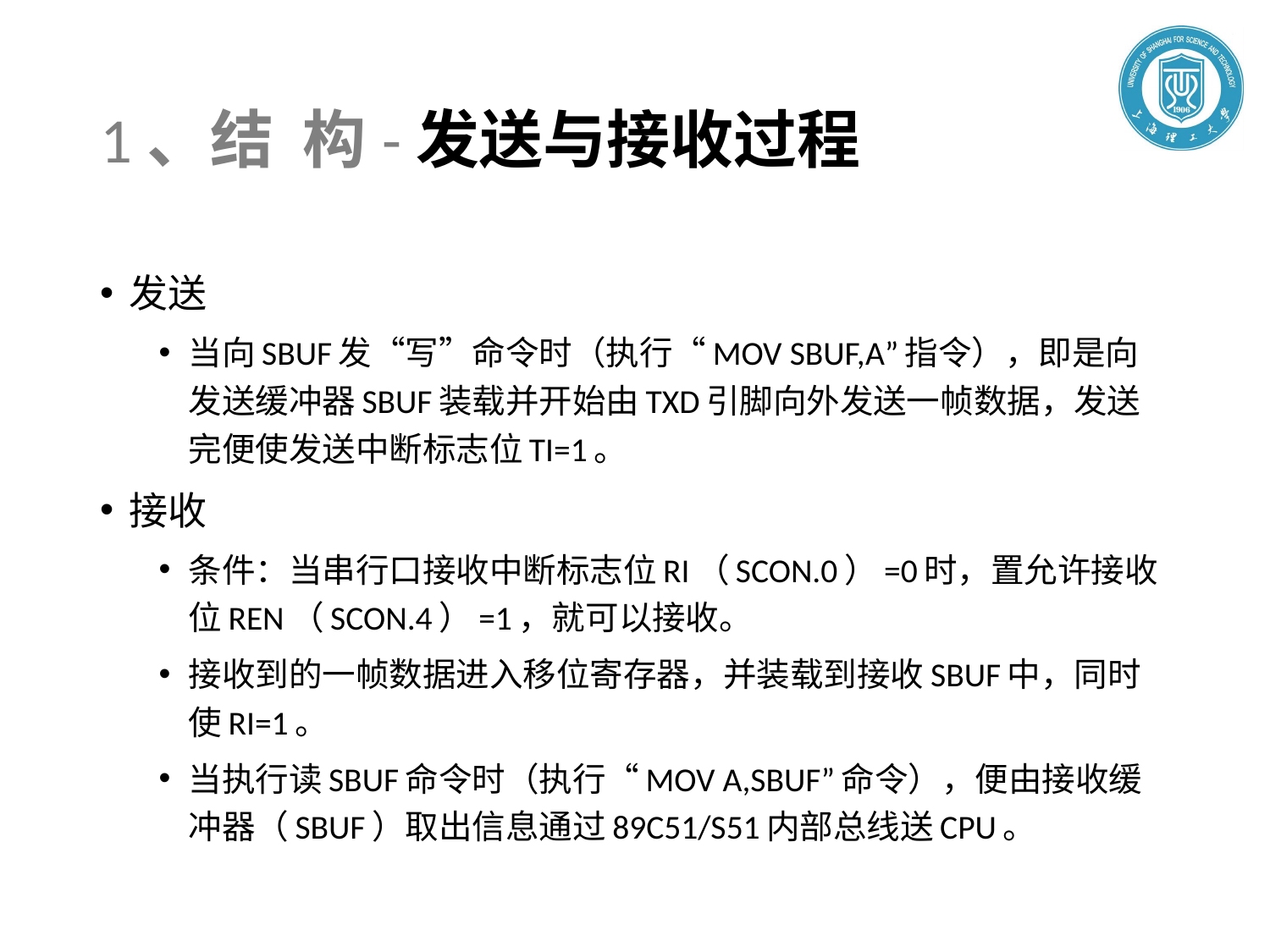

# 1、结  构-发送与接收过程
发送
当向SBUF发“写”命令时（执行“MOV SBUF,A”指令），即是向发送缓冲器SBUF装载并开始由TXD引脚向外发送一帧数据，发送完便使发送中断标志位TI=1。
接收
条件：当串行口接收中断标志位RI（SCON.0）=0时，置允许接收位REN（SCON.4）=1，就可以接收。
接收到的一帧数据进入移位寄存器，并装载到接收SBUF中，同时使RI=1。
当执行读SBUF命令时（执行“MOV A,SBUF”命令），便由接收缓冲器（SBUF）取出信息通过89C51/S51内部总线送CPU。